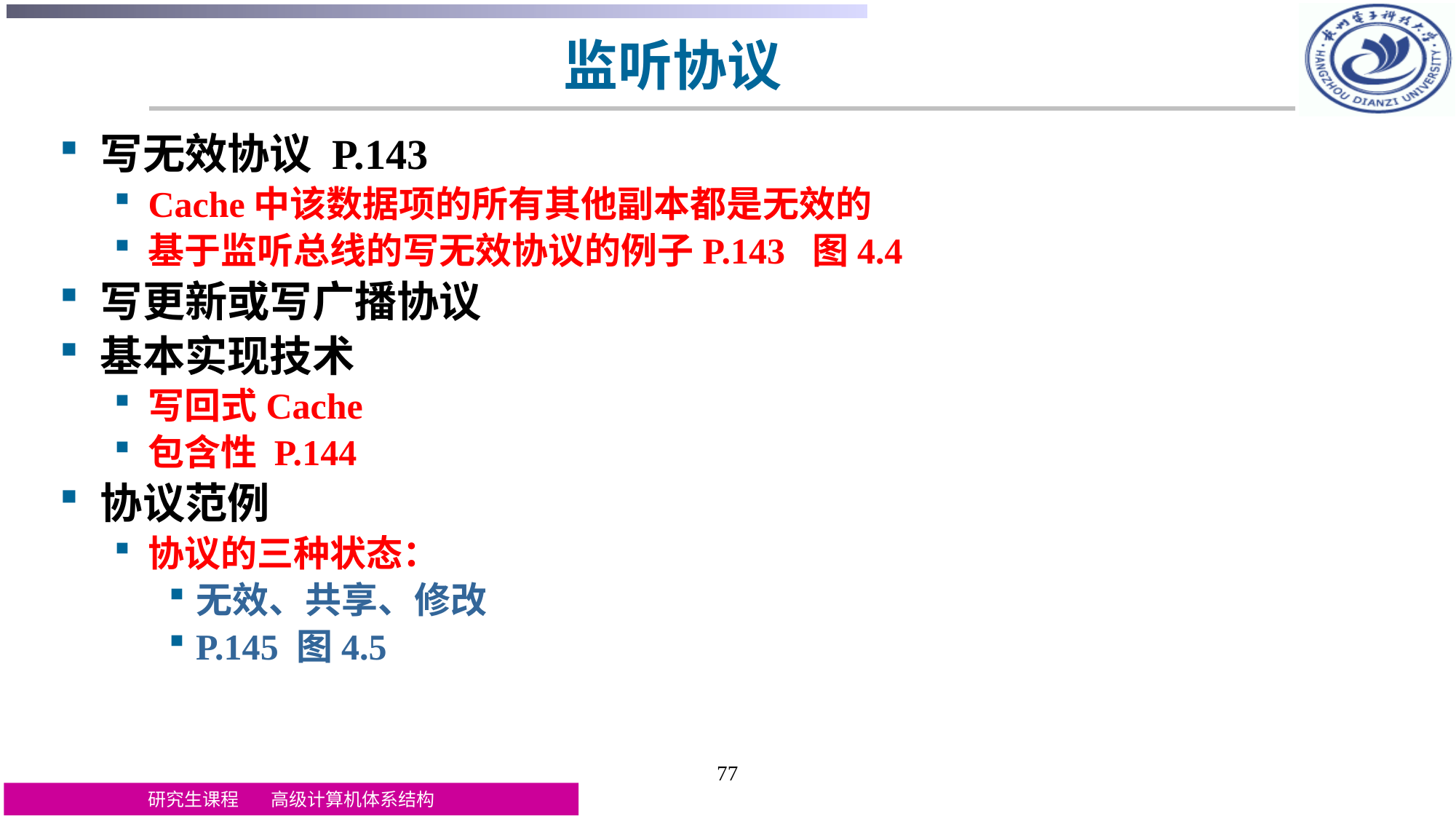

# 监听协议
写无效协议 P.143
Cache中该数据项的所有其他副本都是无效的
基于监听总线的写无效协议的例子P.143  图4.4
写更新或写广播协议
基本实现技术
写回式Cache
包含性 P.144
协议范例
协议的三种状态：
无效、共享、修改
P.145 图4.5
77